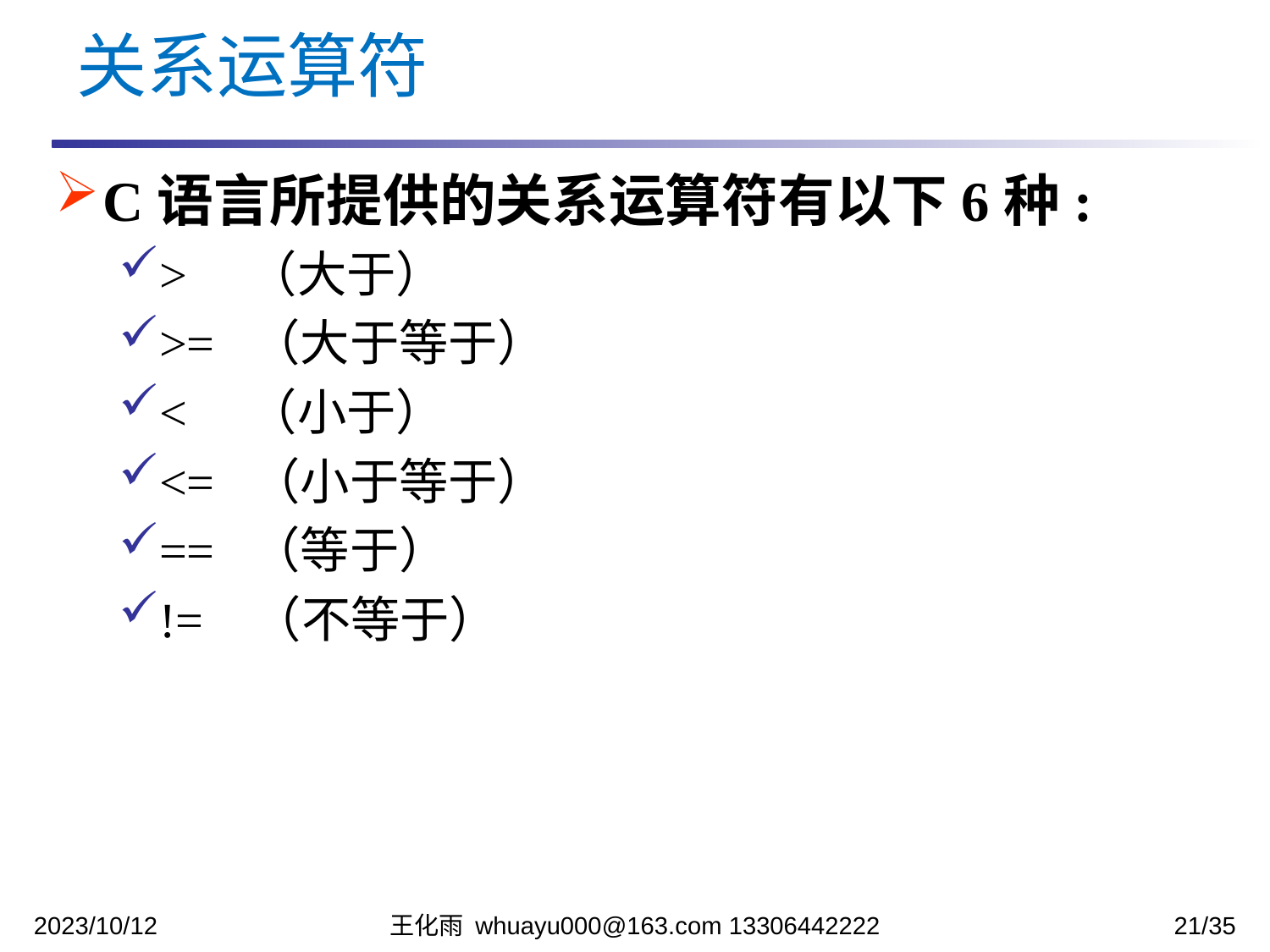

关系运算符
C语言所提供的关系运算符有以下6种:
>    （大于）
>=  （大于等于）
<    （小于）
<=  （小于等于）
==  （等于）
!=   （不等于）
2023/10/12
王化雨 whuayu000@163.com 13306442222
21/35